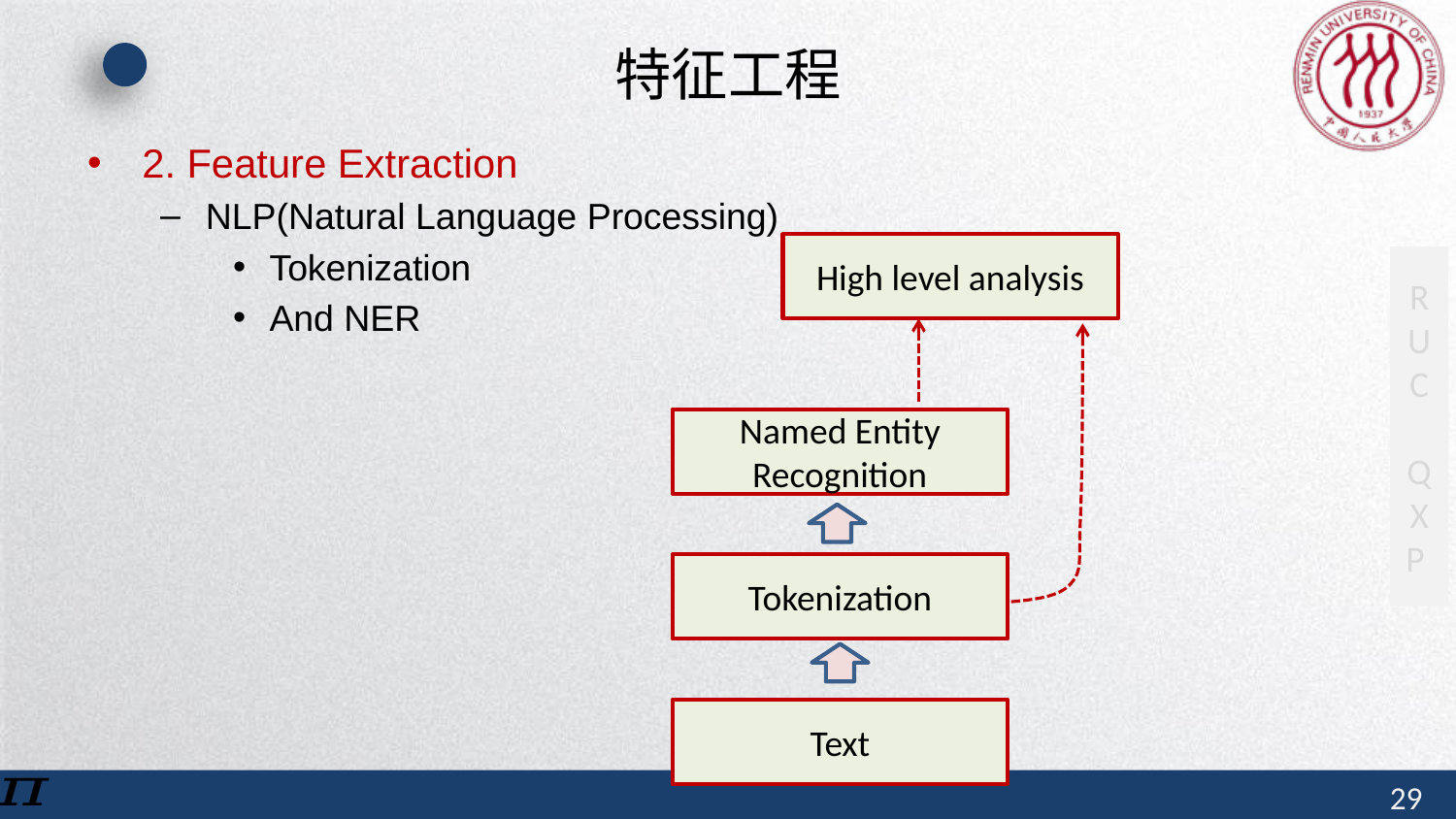

# 特征工程
2. Feature Extraction
NLP(Natural Language Processing)
Tokenization
And NER
High level analysis

Named Entity Recognition

Tokenization

Text